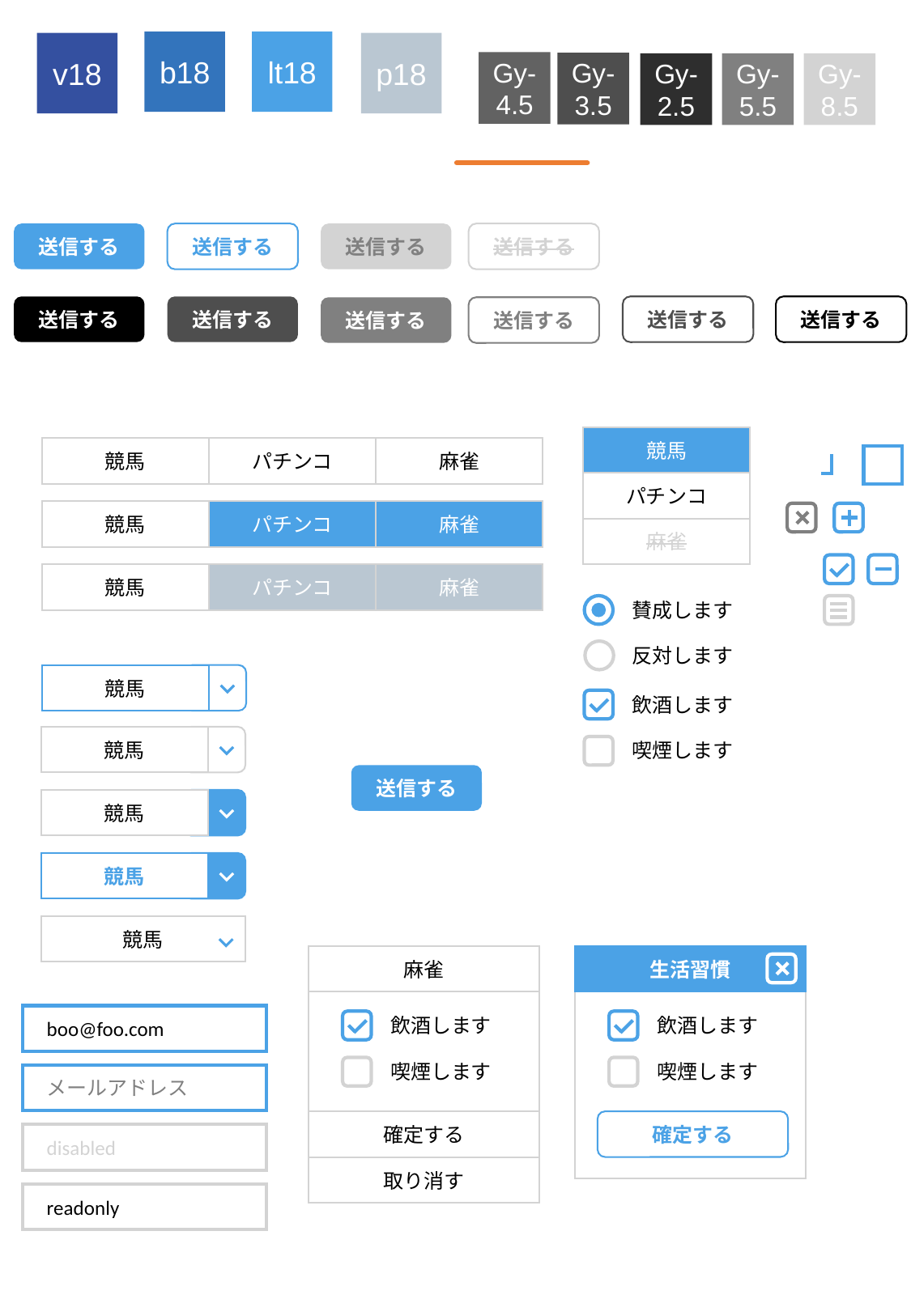

b18
lt18
v18
p18
Gy-4.5
Gy-3.5
Gy-2.5
Gy-5.5
Gy-8.5
送信する
送信する
送信する
送信する
送信する
送信する
送信する
送信する
送信する
送信する
競馬
競馬
パチンコ
麻雀

パチンコ
競馬
パチンコ
麻雀

麻雀

競馬
パチンコ
麻雀
賛成します

反対します

競馬

飲酒します

競馬

喫煙します

送信する
競馬

競馬

競馬

生活習慣
麻雀

飲酒します
飲酒します
boo@foo.com

喫煙します
喫煙します

メールアドレス
確定する
確定する
disabled
取り消す
readonly